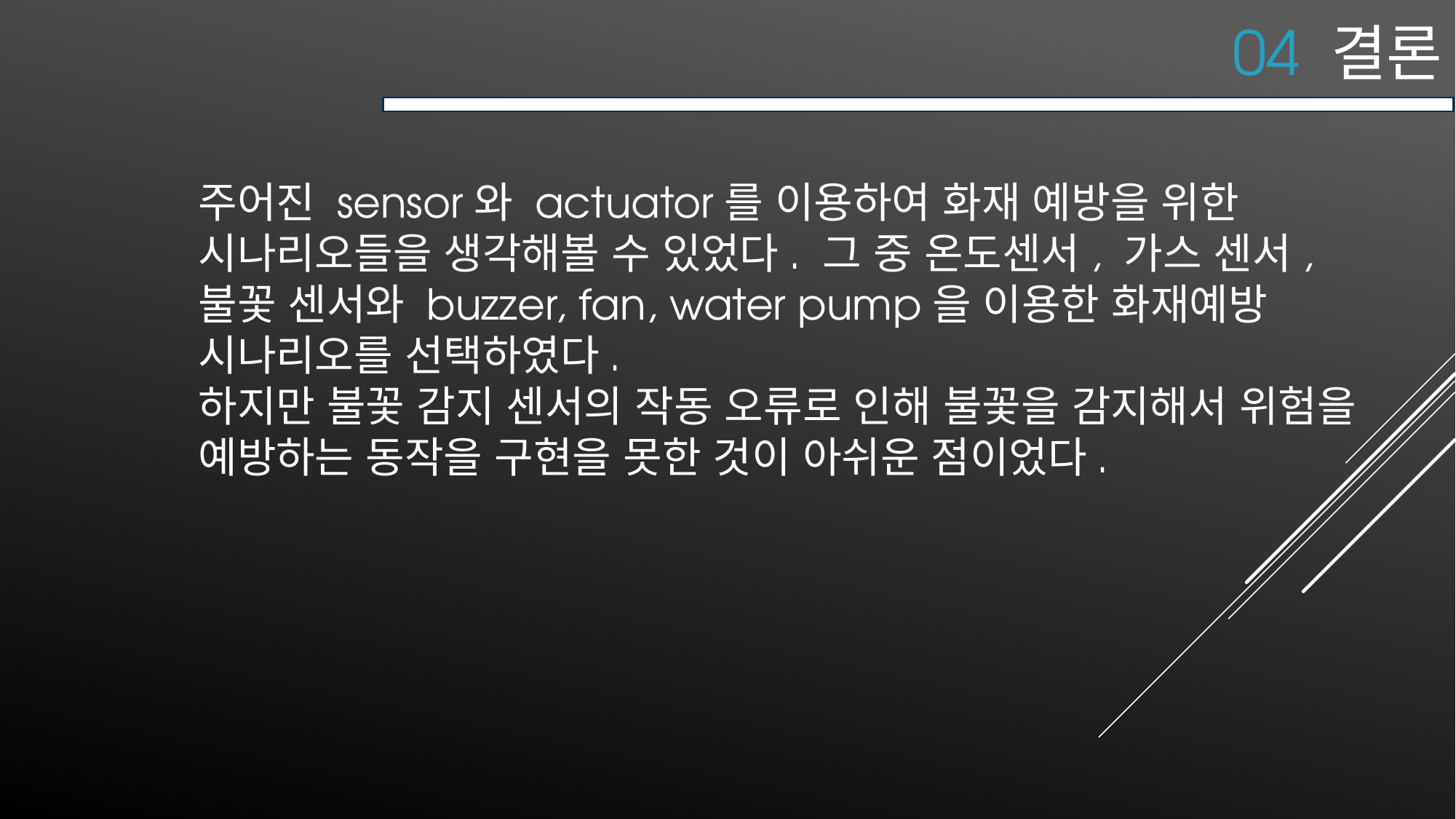

04 결론

주어진 sensor와 actuator를 이용하여 화재 예방을 위한 시나리오들을 생각해볼 수 있었다. 그 중 온도센서, 가스 센서, 불꽃 센서와 buzzer, fan, water pump을 이용한 화재예방 시나리오를 선택하였다.
하지만 불꽃 감지 센서의 작동 오류로 인해 불꽃을 감지해서 위험을 예방하는 동작을 구현을 못한 것이 아쉬운 점이었다.